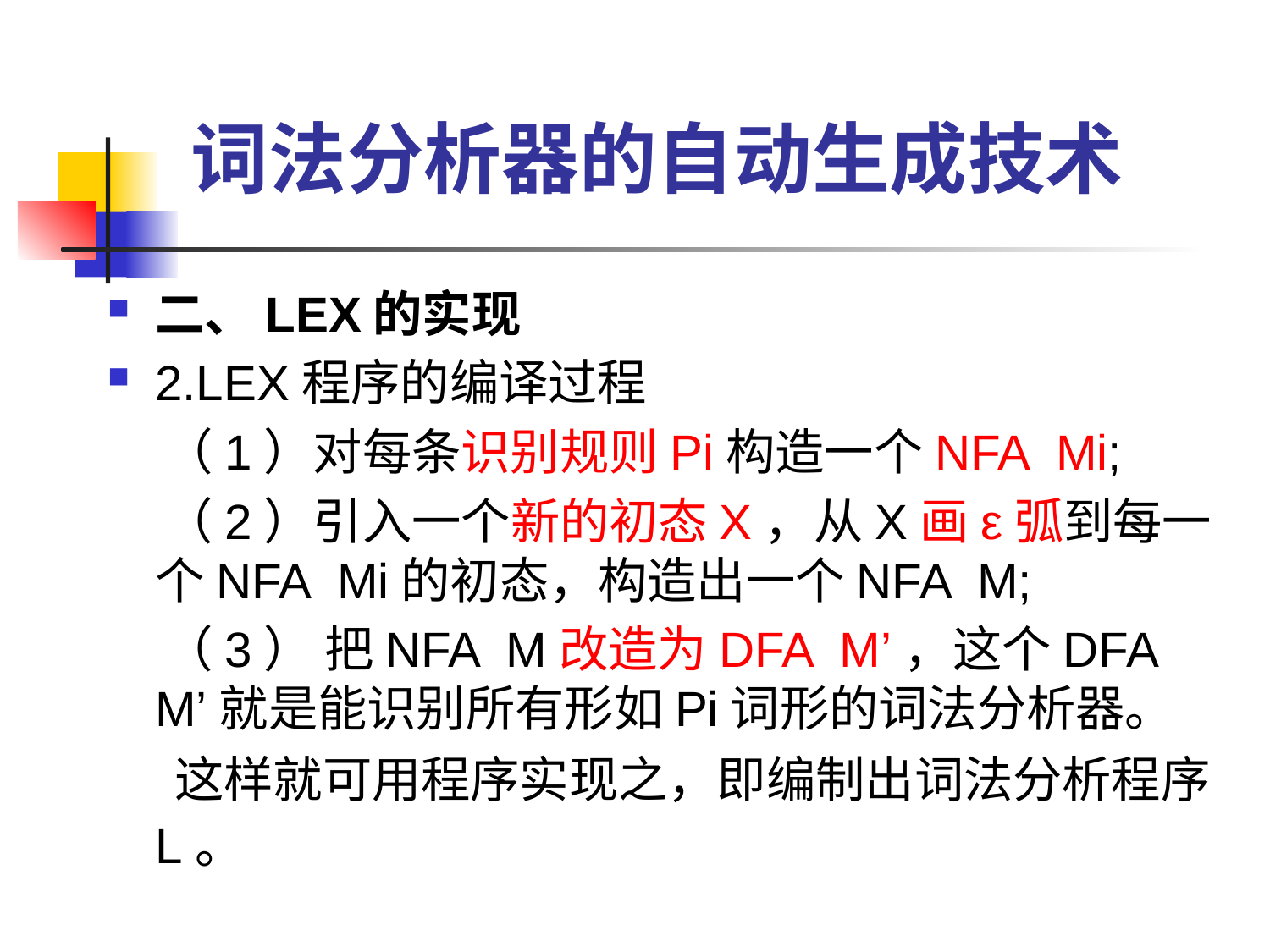

词法分析器的自动生成技术

二、LEX的实现
2.LEX程序的编译过程
    （1）对每条识别规则Pi构造一个NFA  Mi;
    （2）引入一个新的初态X，从X画ε弧到每一个NFA  Mi的初态，构造出一个NFA  M;
    （3） 把NFA  M改造为DFA  M’，这个DFA  M’就是能识别所有形如Pi词形的词法分析器。
     这样就可用程序实现之，即编制出词法分析程序L。